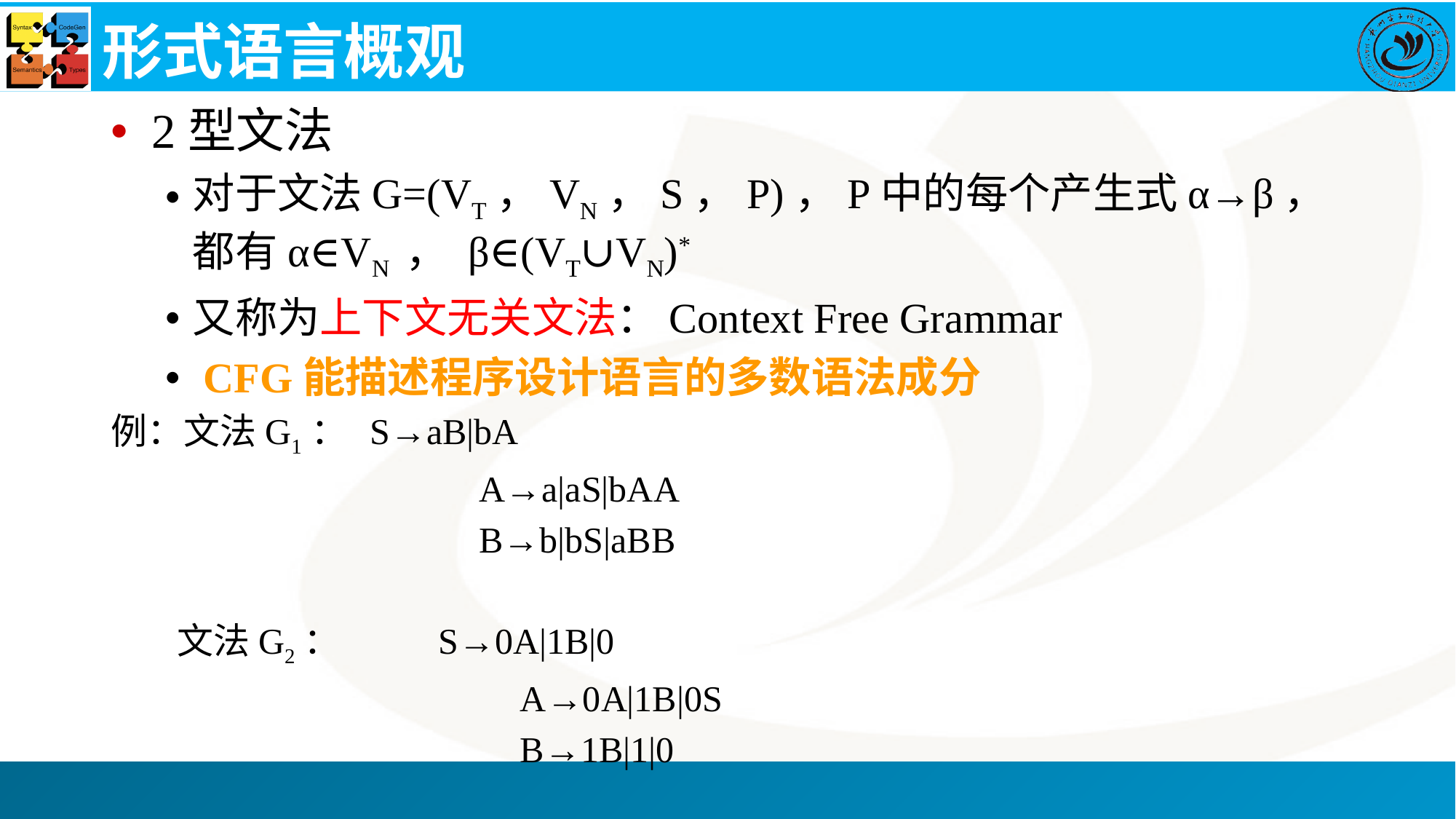

# 形式语言概观
2型文法
对于文法G=(VT，VN，S，P)，P中的每个产生式α→β，都有α∈VN ， β∈(VT∪VN)*
又称为上下文无关文法：Context Free Grammar
 CFG能描述程序设计语言的多数语法成分
例：文法G1：  	S→aB|bA
				A→a|aS|bAA
				B→b|bS|aBB

       文法G2：  	S→0A|1B|0
				A→0A|1B|0S
				B→1B|1|0
83